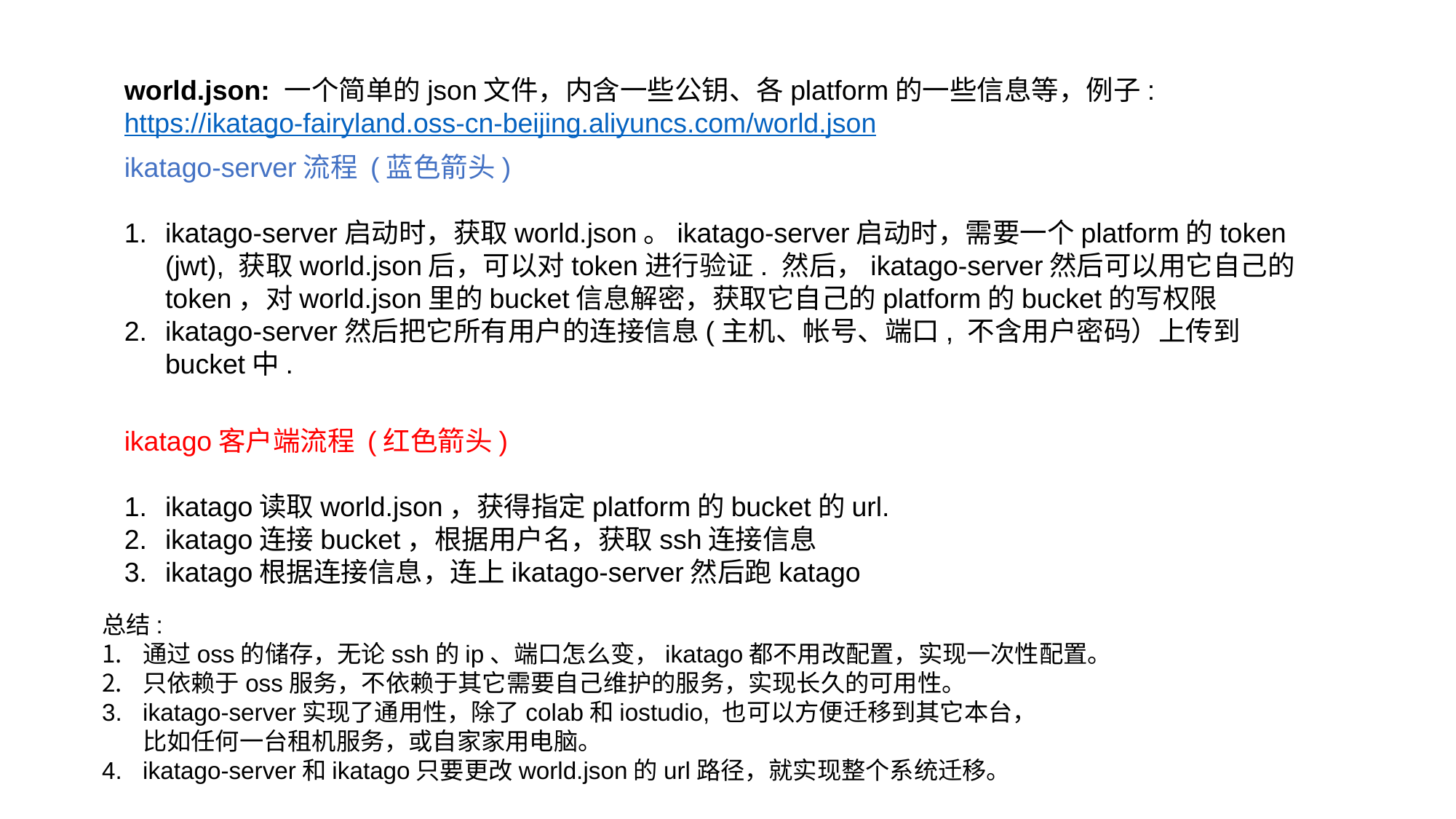

world.json: 一个简单的json文件，内含一些公钥、各platform的一些信息等，例子:
https://ikatago-fairyland.oss-cn-beijing.aliyuncs.com/world.json
ikatago-server流程 (蓝色箭头)

ikatago-server启动时，获取world.json。ikatago-server启动时，需要一个platform的token (jwt), 获取world.json后，可以对token进行验证. 然后，ikatago-server然后可以用它自己的token，对world.json里的bucket信息解密，获取它自己的platform的bucket的写权限
ikatago-server然后把它所有用户的连接信息(主机、帐号、端口, 不含用户密码）上传到bucket中.
ikatago客户端流程 (红色箭头)

ikatago读取world.json，获得指定platform的bucket的url.
ikatago连接bucket，根据用户名，获取ssh连接信息
ikatago根据连接信息，连上ikatago-server然后跑katago
总结:
通过oss的储存，无论ssh的ip、端口怎么变，ikatago都不用改配置，实现一次性配置。
只依赖于oss服务，不依赖于其它需要自己维护的服务，实现长久的可用性。
ikatago-server实现了通用性，除了colab和iostudio, 也可以方便迁移到其它本台，
比如任何一台租机服务，或自家家用电脑。
ikatago-server和ikatago只要更改world.json的url路径，就实现整个系统迁移。